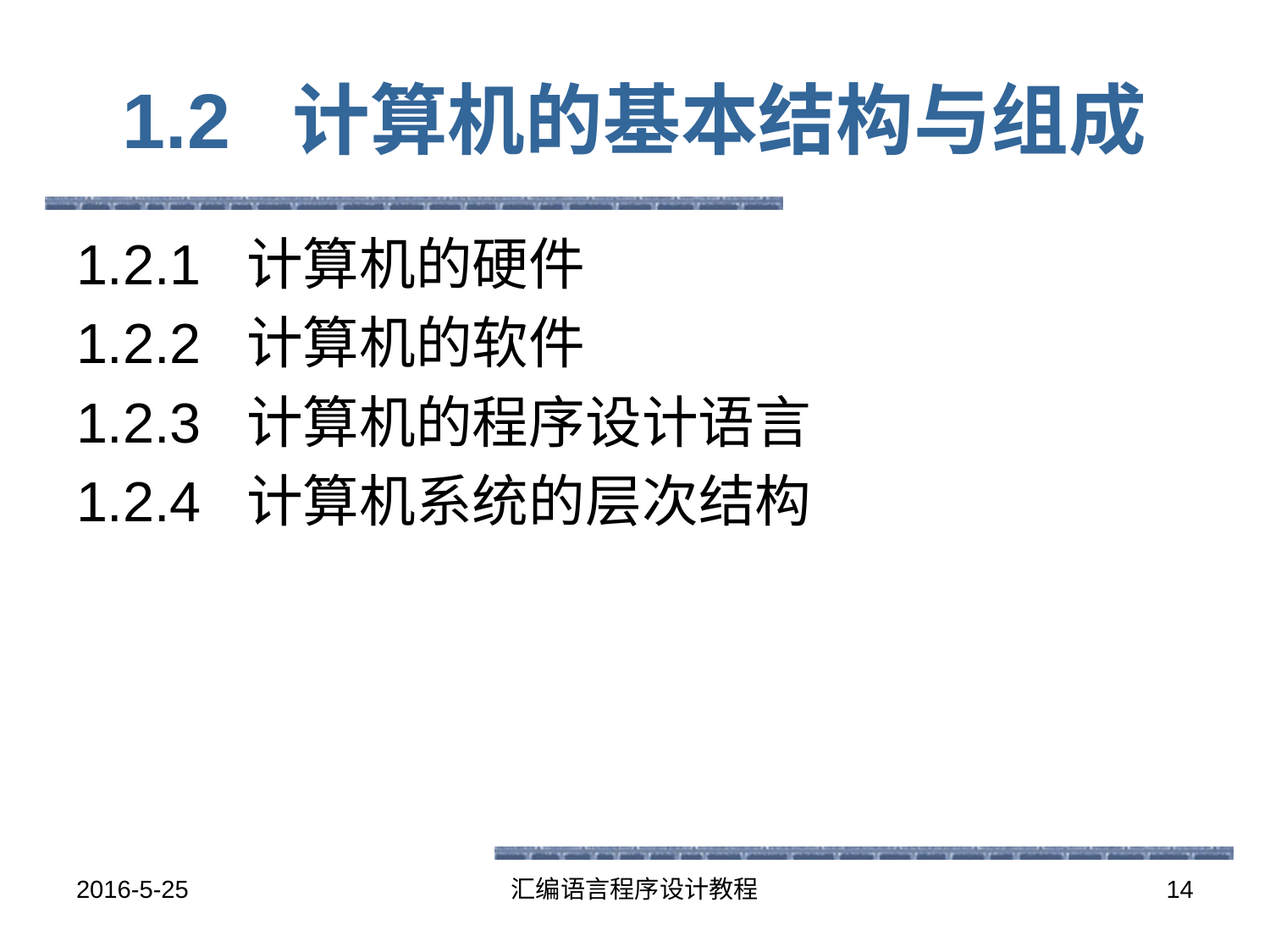

# 1.2  计算机的基本结构与组成
1.2.1  计算机的硬件
1.2.2  计算机的软件
1.2.3  计算机的程序设计语言
1.2.4  计算机系统的层次结构
2016-5-25
汇编语言程序设计教程
14